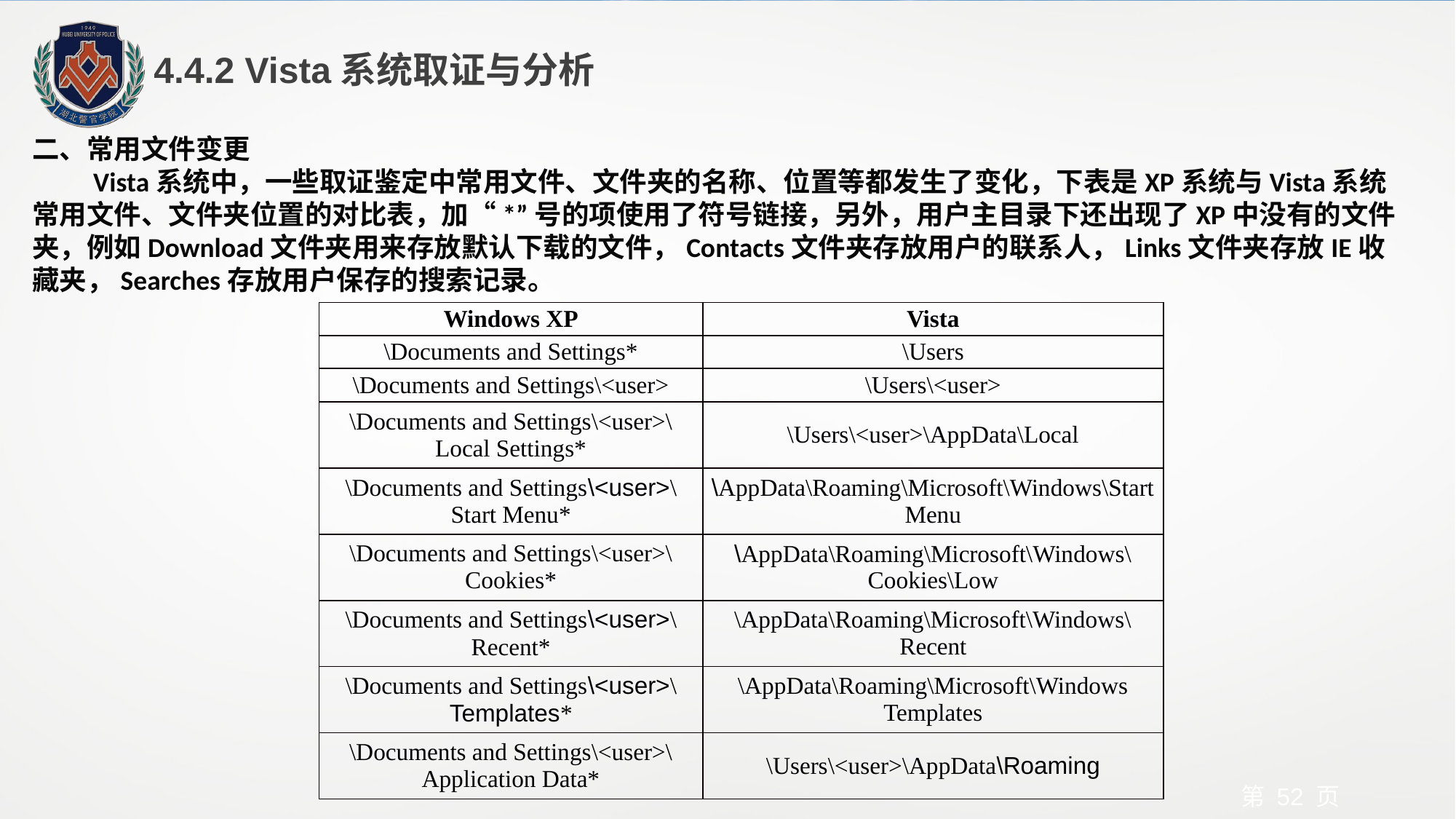

4.4.2 Vista系统取证与分析
二、常用文件变更
　　Vista系统中，一些取证鉴定中常用文件、文件夹的名称、位置等都发生了变化，下表是XP系统与Vista系统常用文件、文件夹位置的对比表，加“*”号的项使用了符号链接，另外，用户主目录下还出现了XP中没有的文件夹，例如Download文件夹用来存放默认下载的文件，Contacts文件夹存放用户的联系人，Links文件夹存放IE收藏夹，Searches存放用户保存的搜索记录。
| Windows XP | Vista |
| --- | --- |
| \Documents and Settings\* | \Users |
| \Documents and Settings\<user> | \Users\<user> |
| \Documents and Settings\<user>\Local Settings\* | \Users\<user>\AppData\Local |
| \Documents and Settings\<user>\Start Menu\* | \AppData\Roaming\Microsoft\Windows\Start Menu |
| \Documents and Settings\<user>\Cookies\* | \AppData\Roaming\Microsoft\Windows\Cookies\Low |
| \Documents and Settings\<user>\Recent\* | \AppData\Roaming\Microsoft\Windows\Recent |
| \Documents and Settings\<user>\Templates\* | \AppData\Roaming\Microsoft\Windows Templates |
| \Documents and Settings\<user>\Application Data\* | \Users\<user>\AppData\Roaming |